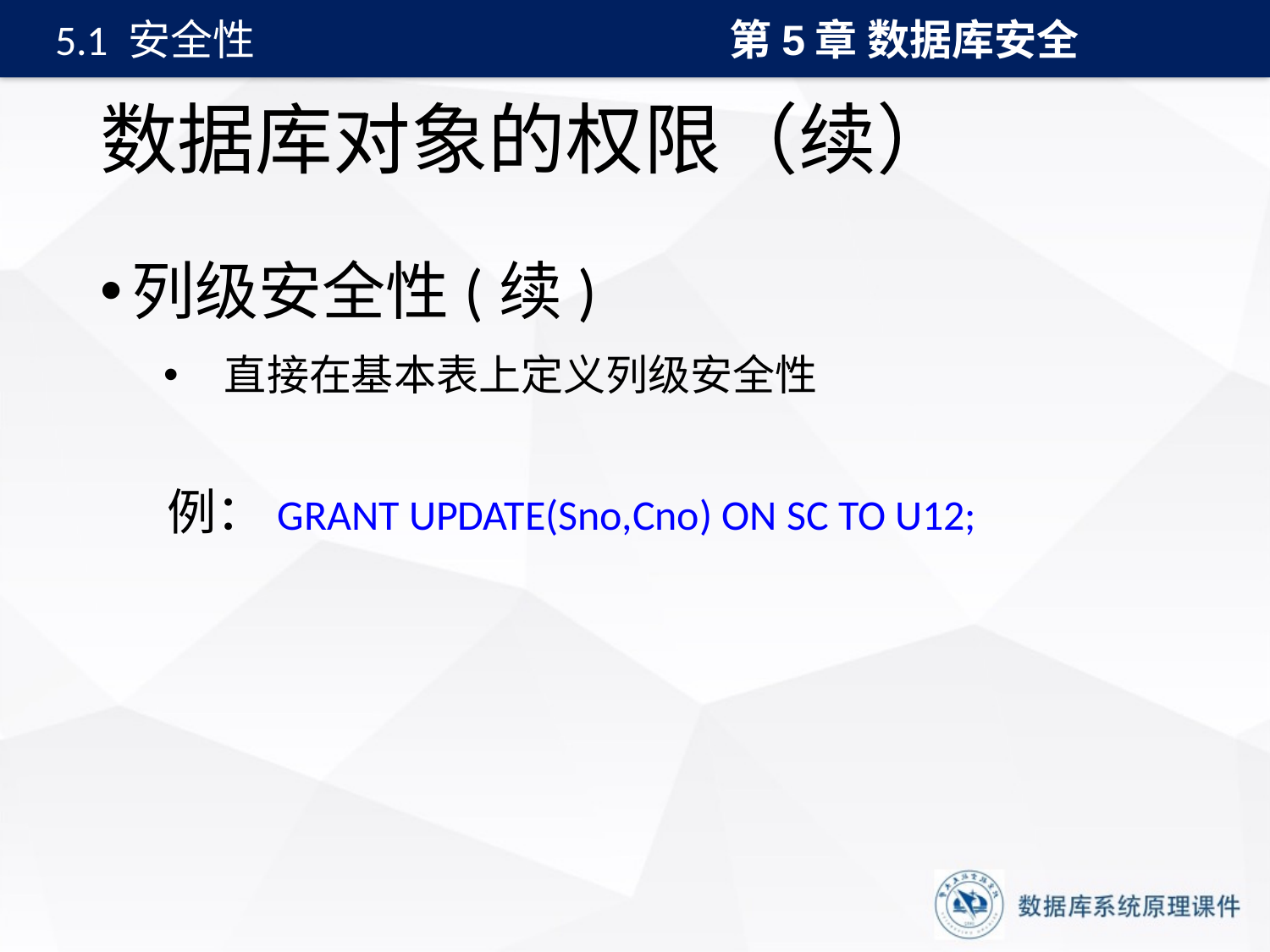

第5章 数据库安全
5.1 安全性
# 数据库对象的权限（续）
列级安全性(续)
  直接在基本表上定义列级安全性

     例：GRANT UPDATE(Sno,Cno) ON SC TO U12;